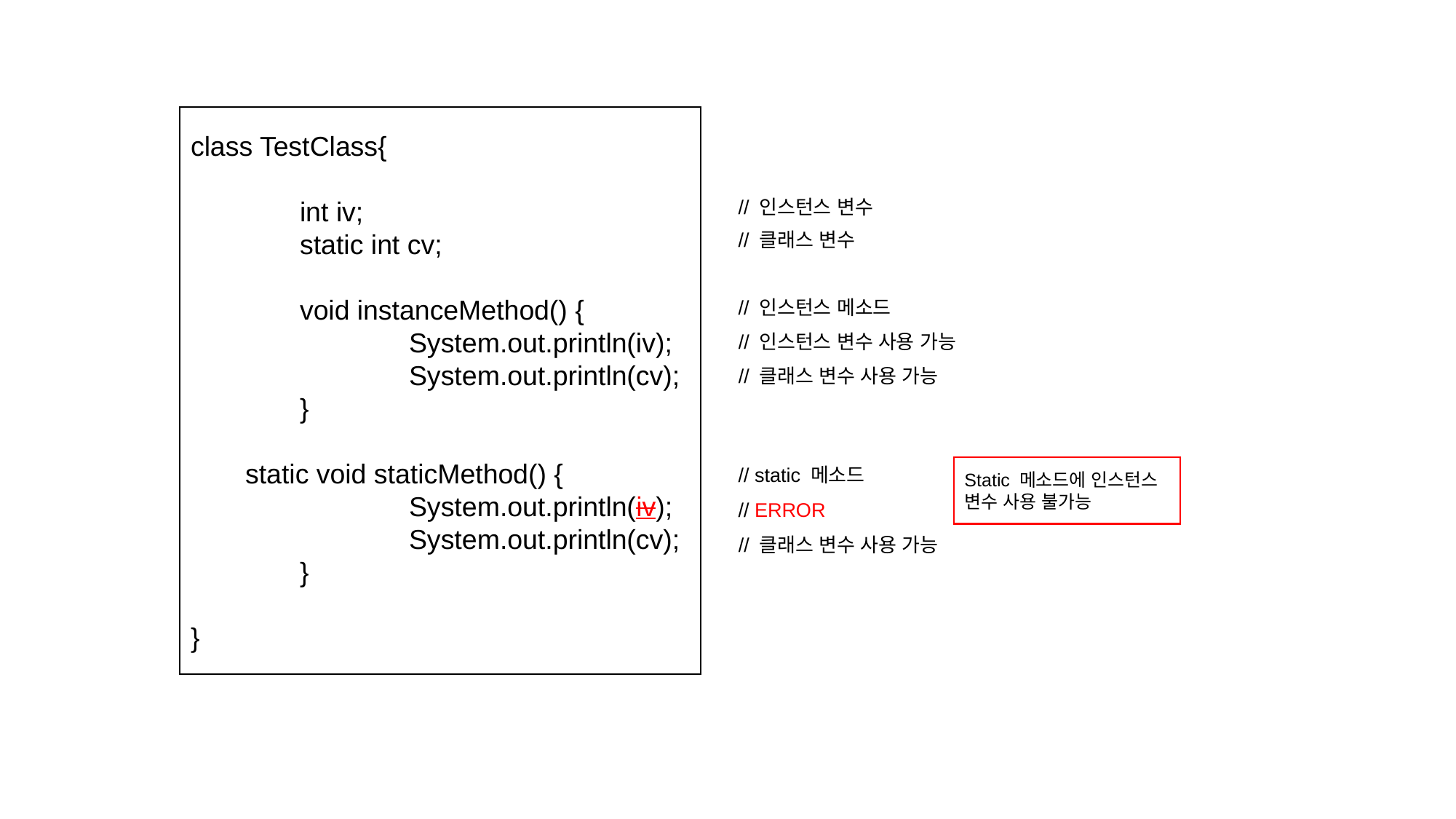

class TestClass{

	int iv;
	static int cv;

	void instanceMethod() {
		System.out.println(iv);
		System.out.println(cv);
	}

static void staticMethod() {
		System.out.println(iv);
		System.out.println(cv);
	}

}
// 인스턴스 변수
// 클래스 변수
// 인스턴스 메소드
// 인스턴스 변수 사용 가능
// 클래스 변수 사용 가능
// static 메소드
Static 메소드에 인스턴스 변수 사용 불가능
// ERROR
// 클래스 변수 사용 가능